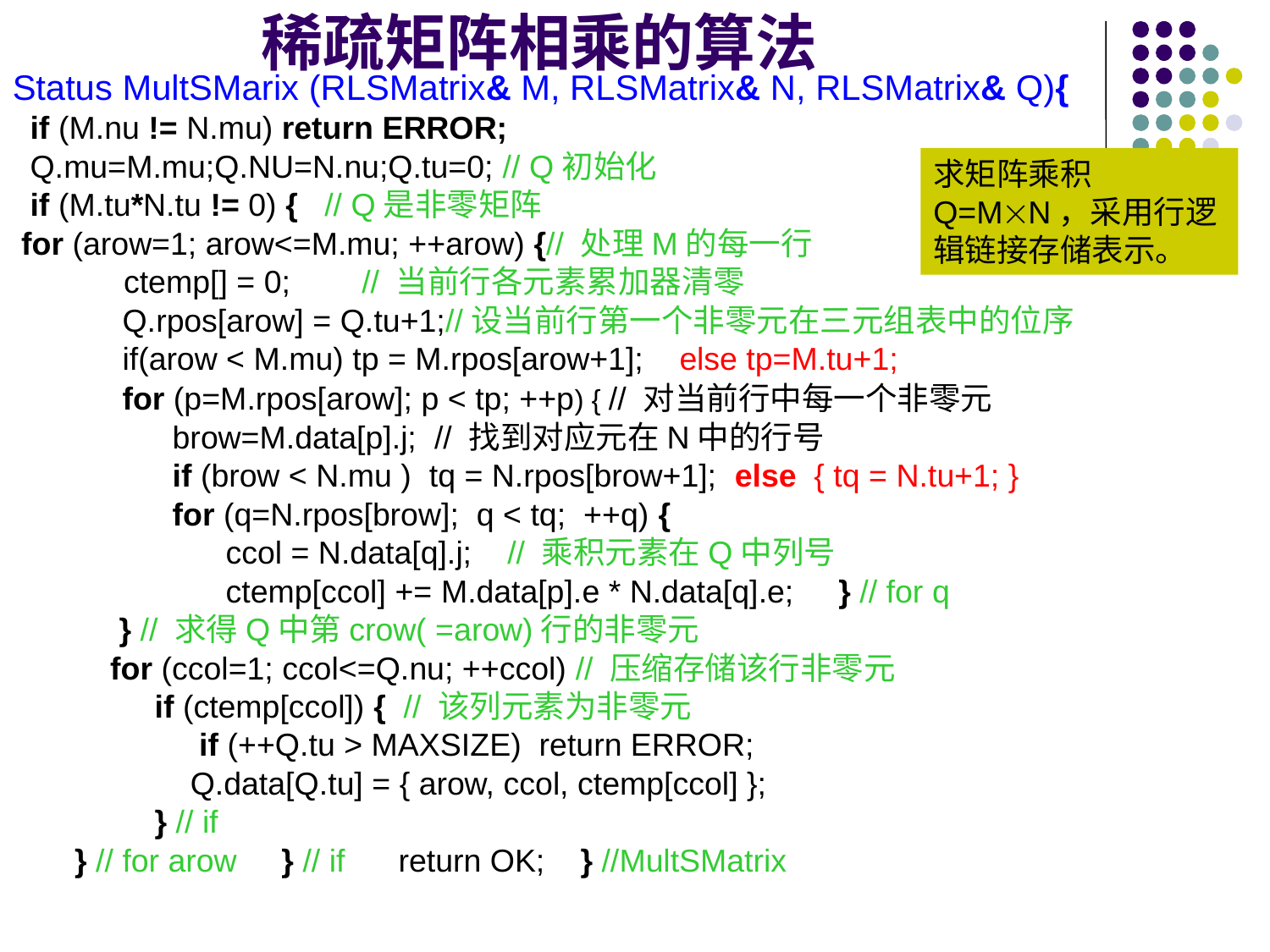

稀疏矩阵相乘的算法
Status MultSMarix (RLSMatrix& M, RLSMatrix& N, RLSMatrix& Q){
  if (M.nu != N.mu) return ERROR;
  Q.mu=M.mu;Q.NU=N.nu;Q.tu=0; // Q初始化
  if (M.tu*N.tu != 0) {   // Q是非零矩阵
 for (arow=1; arow<=M.mu; ++arow) {// 处理M的每一行
ctemp[] = 0;        // 当前行各元素累加器清零
     	       Q.rpos[arow] = Q.tu+1;//设当前行第一个非零元在三元组表中的位序
 	       if(arow < M.mu) tp = M.rpos[arow+1];    else tp=M.tu+1;
 	       for (p=M.rpos[arow]; p < tp; ++p) { // 对当前行中每一个非零元
                  brow=M.data[p].j;  // 找到对应元在N中的行号
                  if (brow < N.mu )  tq = N.rpos[brow+1];  else  { tq = N.tu+1; }
                  for (q=N.rpos[brow];  q < tq;  ++q) {
                        ccol = N.data[q].j;    // 乘积元素在Q中列号
                        ctemp[ccol] += M.data[p].e * N.data[q].e;     } // for q
            } // 求得Q中第crow( =arow)行的非零元
           for (ccol=1; ccol<=Q.nu; ++ccol) // 压缩存储该行非零元
                if (ctemp[ccol]) {  // 该列元素为非零元
                     if (++Q.tu > MAXSIZE)  return ERROR;
                    Q.data[Q.tu] = { arow, ccol, ctemp[ccol] };
                } // if
       } // for arow     } // if      return OK;    } //MultSMatrix
求矩阵乘积Q=M×N，采用行逻辑链接存储表示。